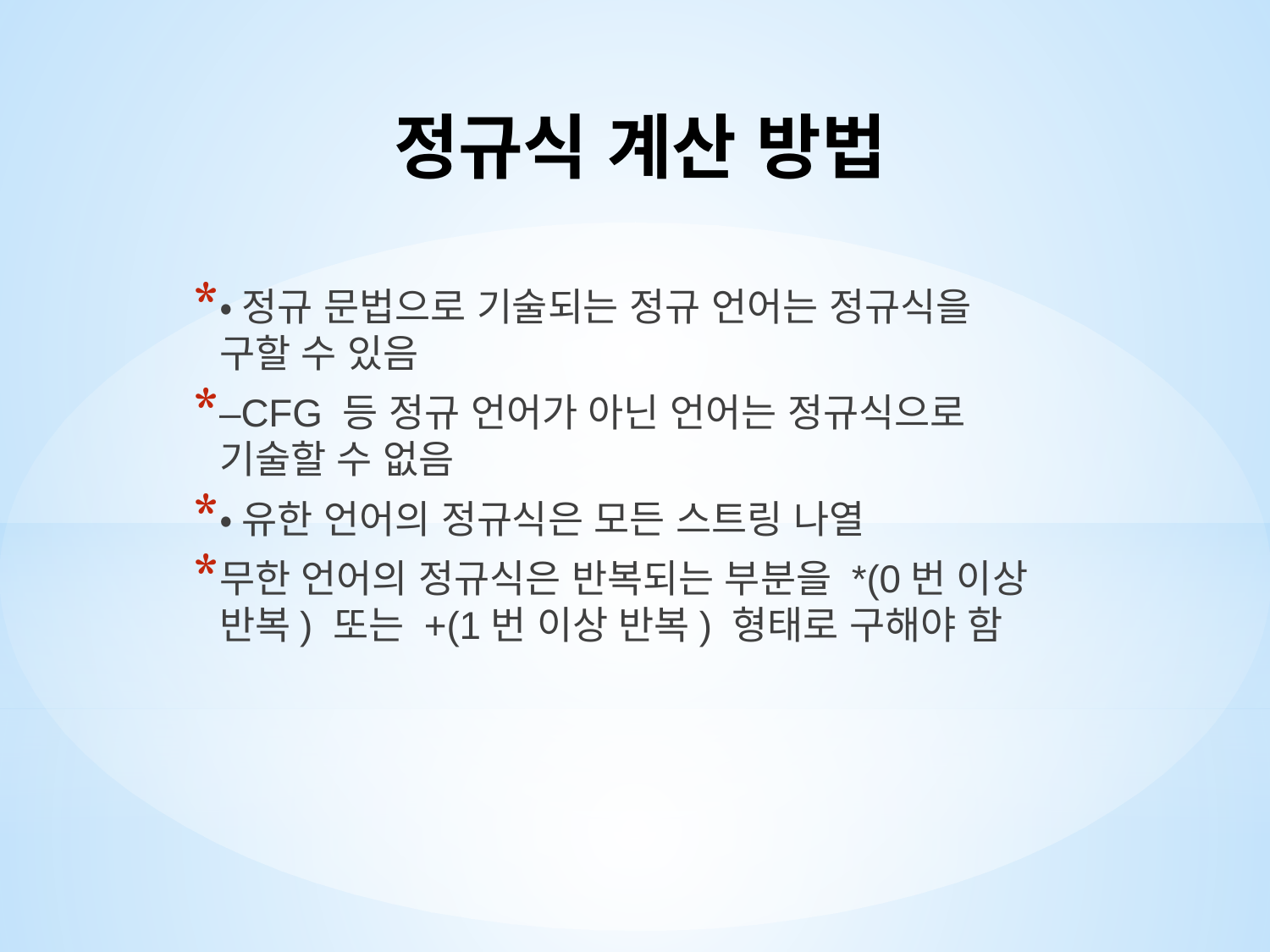

# 정규식 계산 방법
•정규 문법으로 기술되는 정규 언어는 정규식을 구할 수 있음
–CFG 등 정규 언어가 아닌 언어는 정규식으로 기술할 수 없음
•유한 언어의 정규식은 모든 스트링 나열
무한 언어의 정규식은 반복되는 부분을 *(0번 이상 반복) 또는 +(1번 이상 반복) 형태로 구해야 함